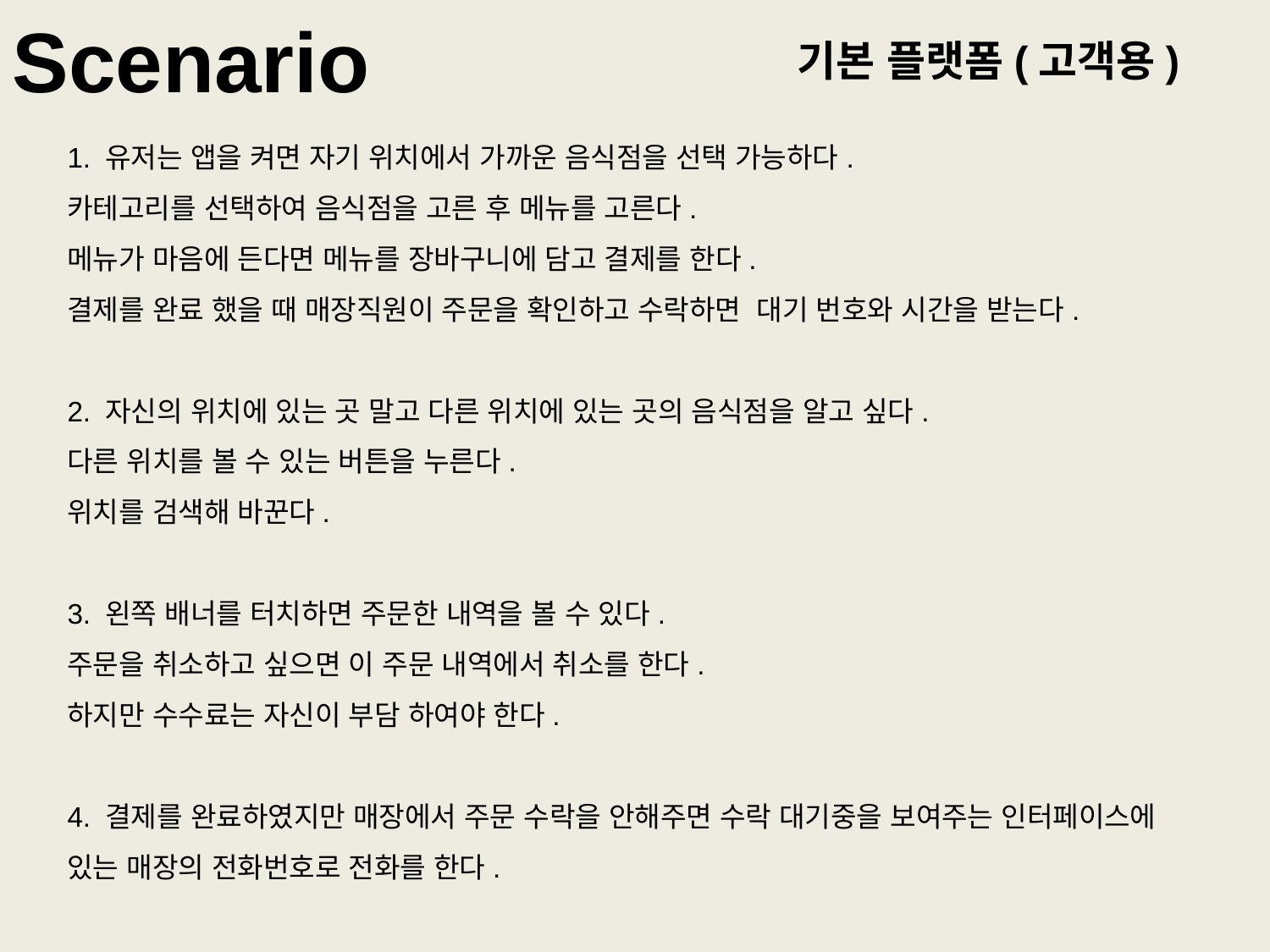

Scenario
기본 플랫폼(고객용)
1. 유저는 앱을 켜면 자기 위치에서 가까운 음식점을 선택 가능하다.
카테고리를 선택하여 음식점을 고른 후 메뉴를 고른다.
메뉴가 마음에 든다면 메뉴를 장바구니에 담고 결제를 한다.
결제를 완료 했을 때 매장직원이 주문을 확인하고 수락하면  대기 번호와 시간을 받는다.

2. 자신의 위치에 있는 곳 말고 다른 위치에 있는 곳의 음식점을 알고 싶다.
다른 위치를 볼 수 있는 버튼을 누른다.
위치를 검색해 바꾼다.

3. 왼쪽 배너를 터치하면 주문한 내역을 볼 수 있다.
주문을 취소하고 싶으면 이 주문 내역에서 취소를 한다.
하지만 수수료는 자신이 부담 하여야 한다.

4. 결제를 완료하였지만 매장에서 주문 수락을 안해주면 수락 대기중을 보여주는 인터페이스에 있는 매장의 전화번호로 전화를 한다.